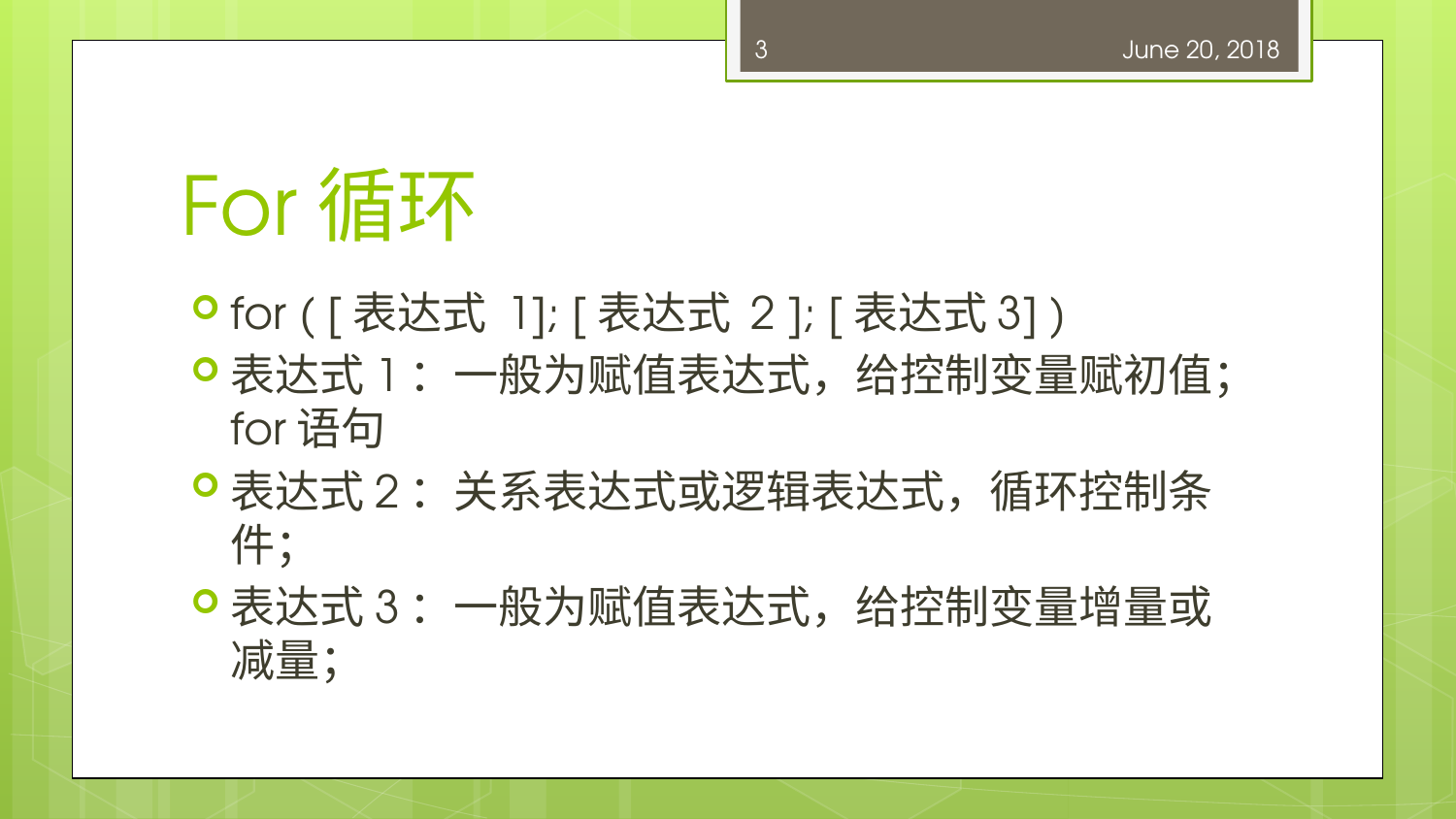

3
June 20, 2018
# For循环
for ( [表达式 1]; [表达式 2 ]; [表达式3] )
表达式1：一般为赋值表达式，给控制变量赋初值；for语句
表达式2：关系表达式或逻辑表达式，循环控制条件；
表达式3：一般为赋值表达式，给控制变量增量或减量；